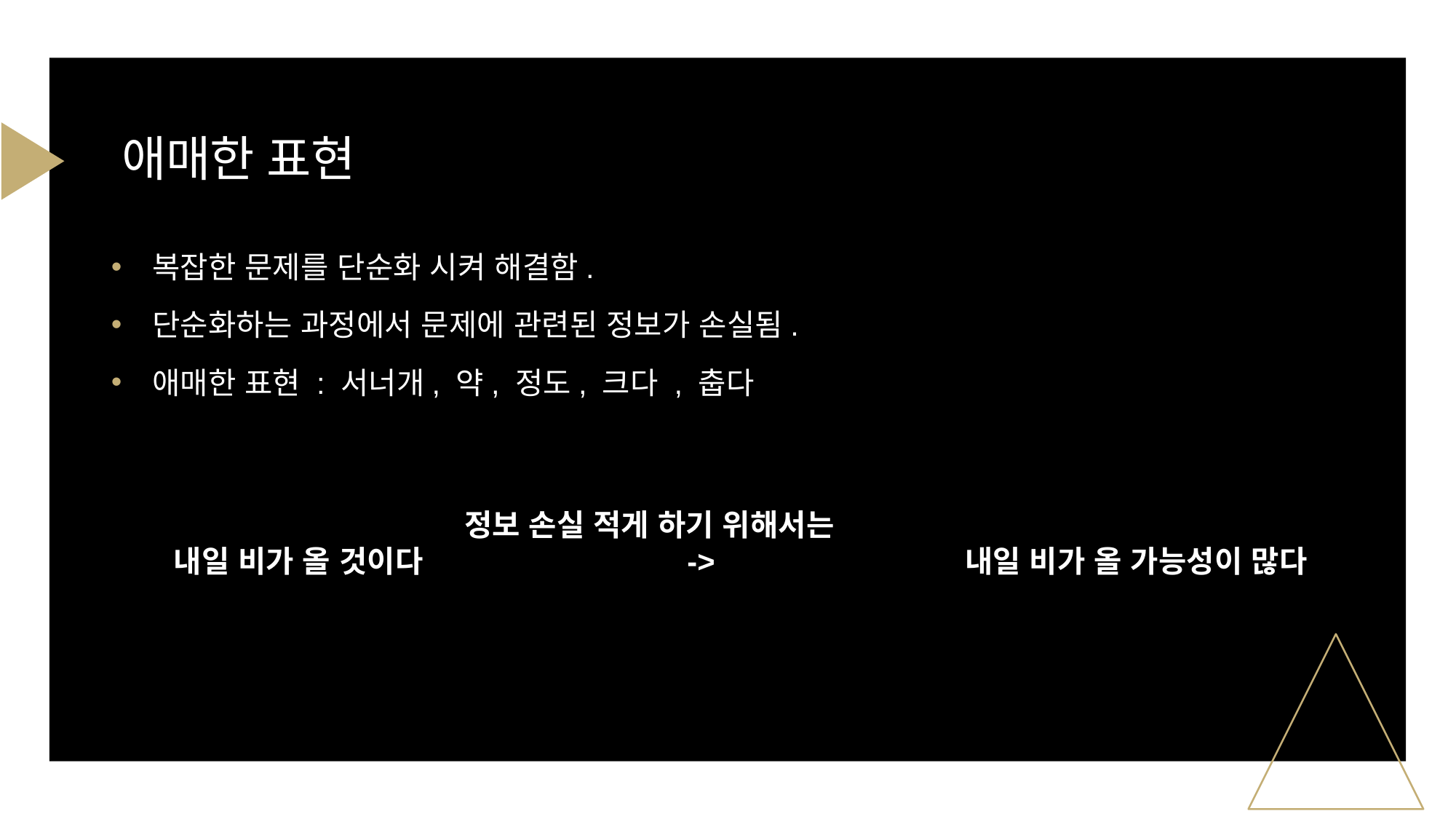

# 애매한 표현
복잡한 문제를 단순화 시켜 해결함.
단순화하는 과정에서 문제에 관련된 정보가 손실됨.
애매한 표현 : 서너개, 약, 정도, 크다 , 춥다

                                         정보 손실 적게 하기 위해서는
내일 비가 올 것이다                              ->                             내일 비가 올 가능성이 많다